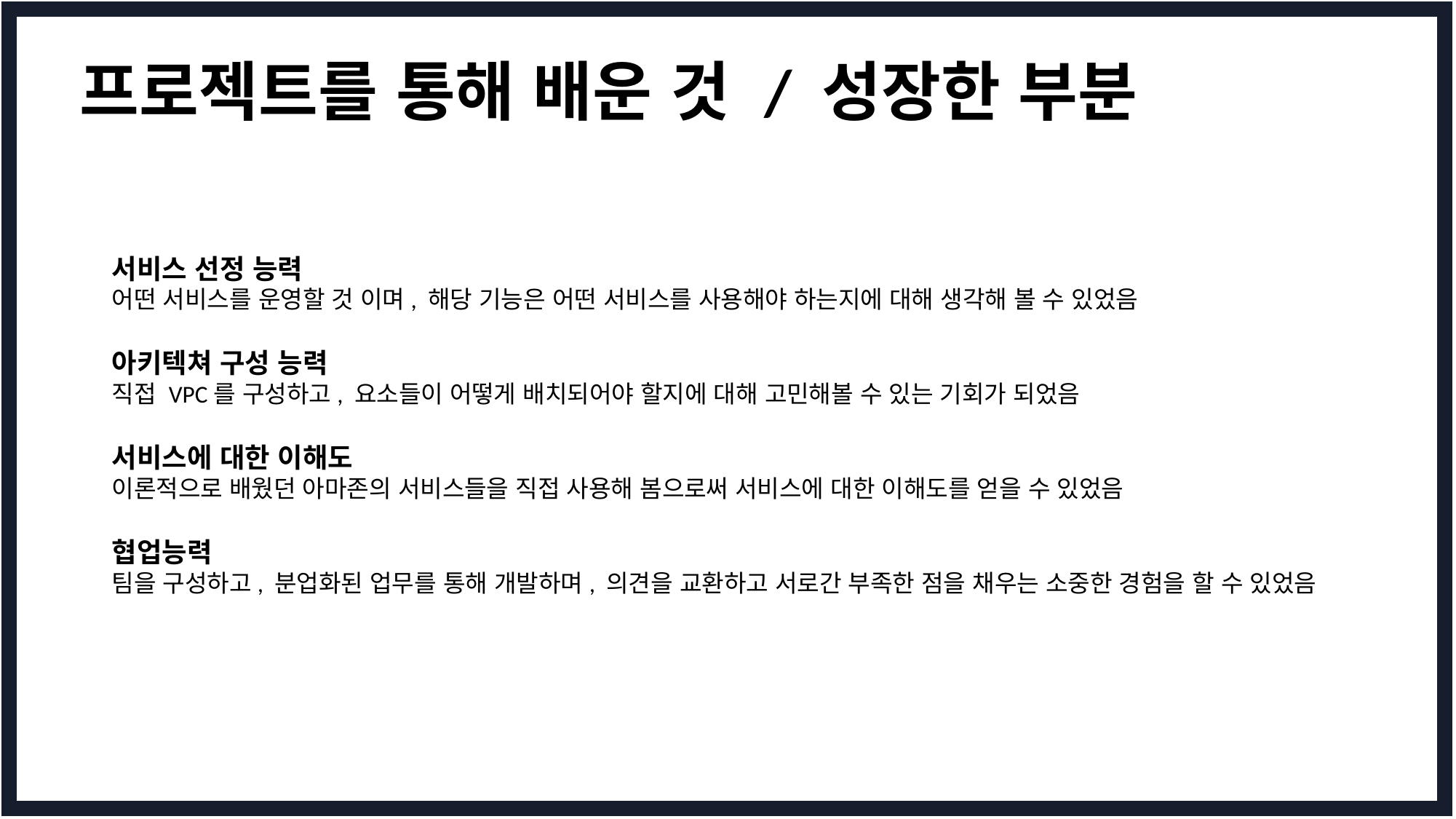

# 프로젝트를 통해 배운 것 / 성장한 부분
서비스 선정 능력
어떤 서비스를 운영할 것 이며, 해당 기능은 어떤 서비스를 사용해야 하는지에 대해 생각해 볼 수 있었음

아키텍쳐 구성 능력
직접 VPC를 구성하고, 요소들이 어떻게 배치되어야 할지에 대해 고민해볼 수 있는 기회가 되었음

서비스에 대한 이해도
이론적으로 배웠던 아마존의 서비스들을 직접 사용해 봄으로써 서비스에 대한 이해도를 얻을 수 있었음

협업능력
팀을 구성하고, 분업화된 업무를 통해 개발하며, 의견을 교환하고 서로간 부족한 점을 채우는 소중한 경험을 할 수 있었음